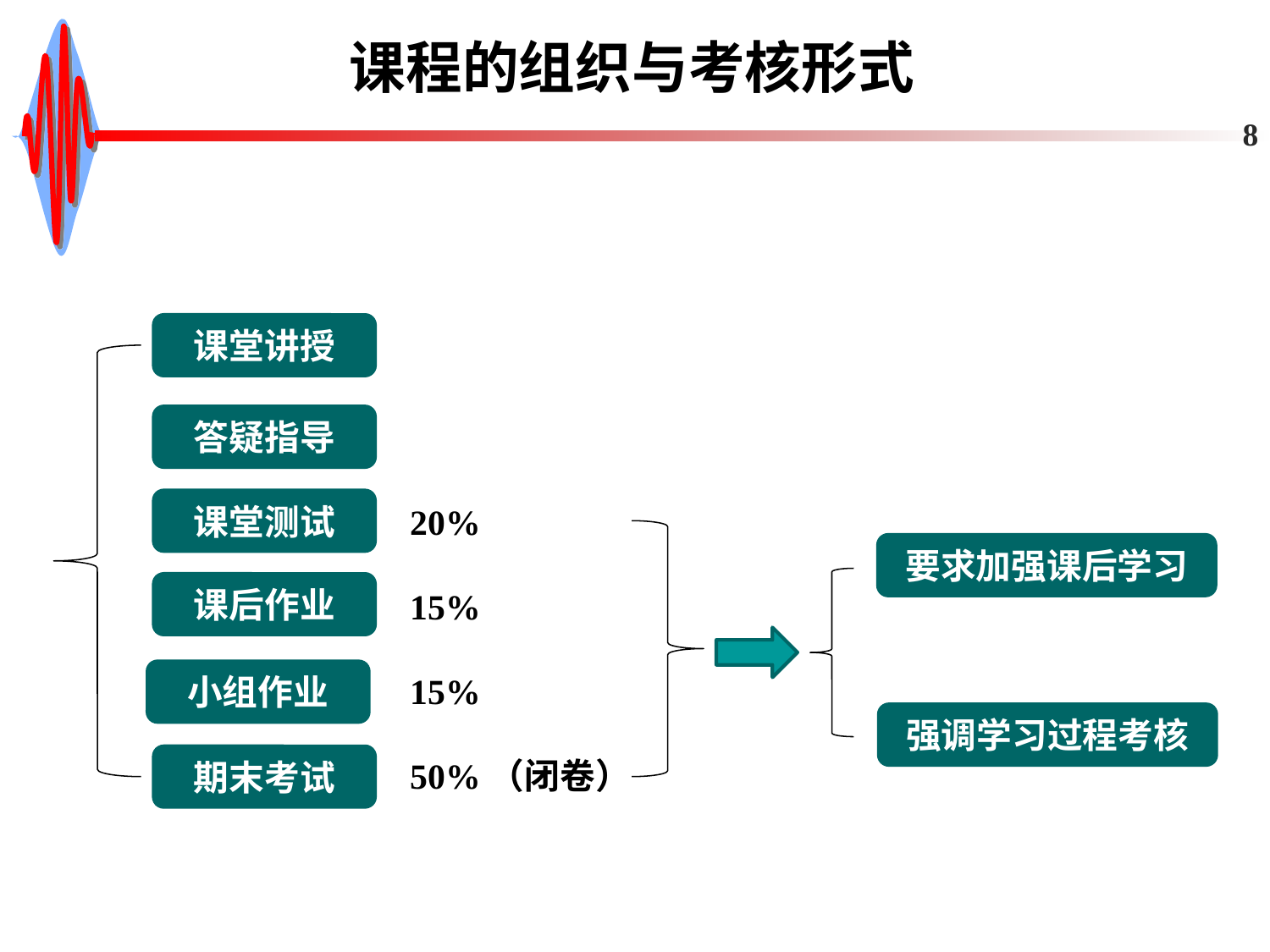

# 课程的组织与考核形式
8
课堂讲授

答疑指导
课堂测试
20%

15%

15%

50%（闭卷）

要求加强课后学习

课后作业

小组作业
强调学习过程考核
期末考试